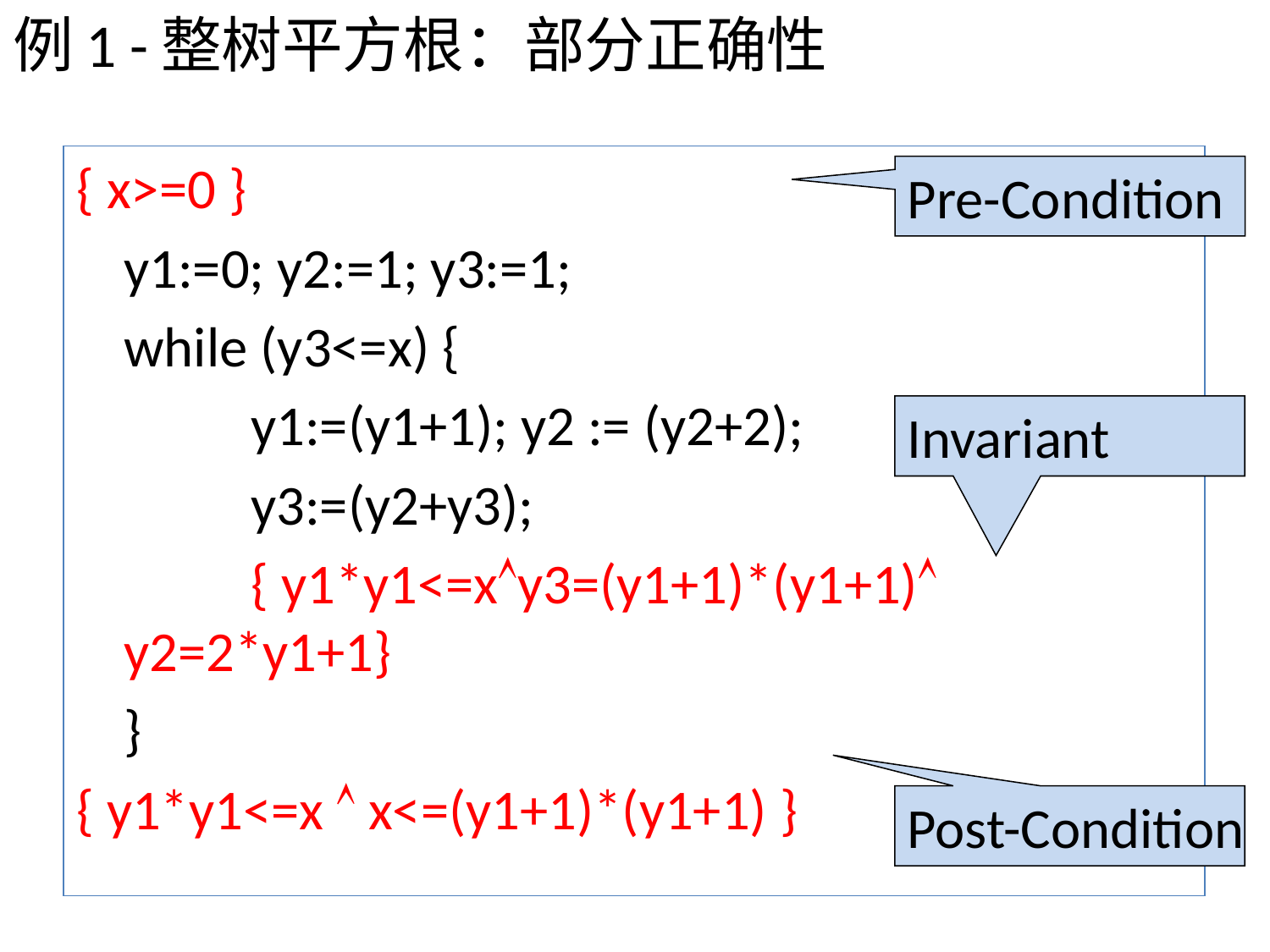

# 例1 -整树平方根：部分正确性
{ x>=0 }
	y1:=0; y2:=1; y3:=1;
	while (y3<=x) {
		y1:=(y1+1); y2 := (y2+2);
  		y3:=(y2+y3);
		{ y1*y1<=x∧y3=(y1+1)*(y1+1)∧ y2=2*y1+1}
	}
{ y1*y1<=x ∧ x<=(y1+1)*(y1+1) }
Pre-Condition
Invariant
Post-Condition